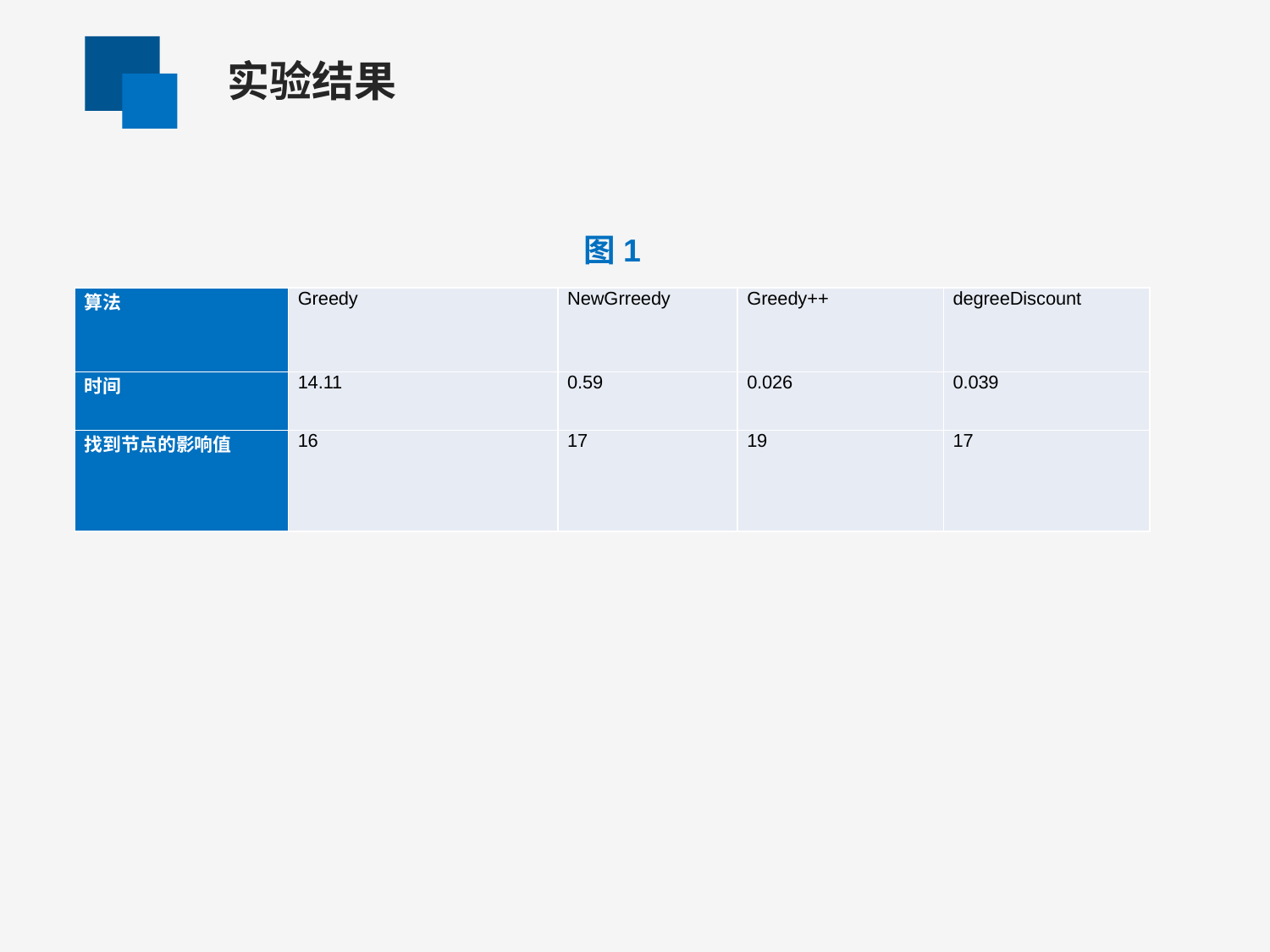

实验结果
图1
| 算法 | Greedy | NewGrreedy | Greedy++ | degreeDiscount |
| --- | --- | --- | --- | --- |
| 时间 | 14.11 | 0.59 | 0.026 | 0.039 |
| 找到节点的影响值 | 16 | 17 | 19 | 17 |